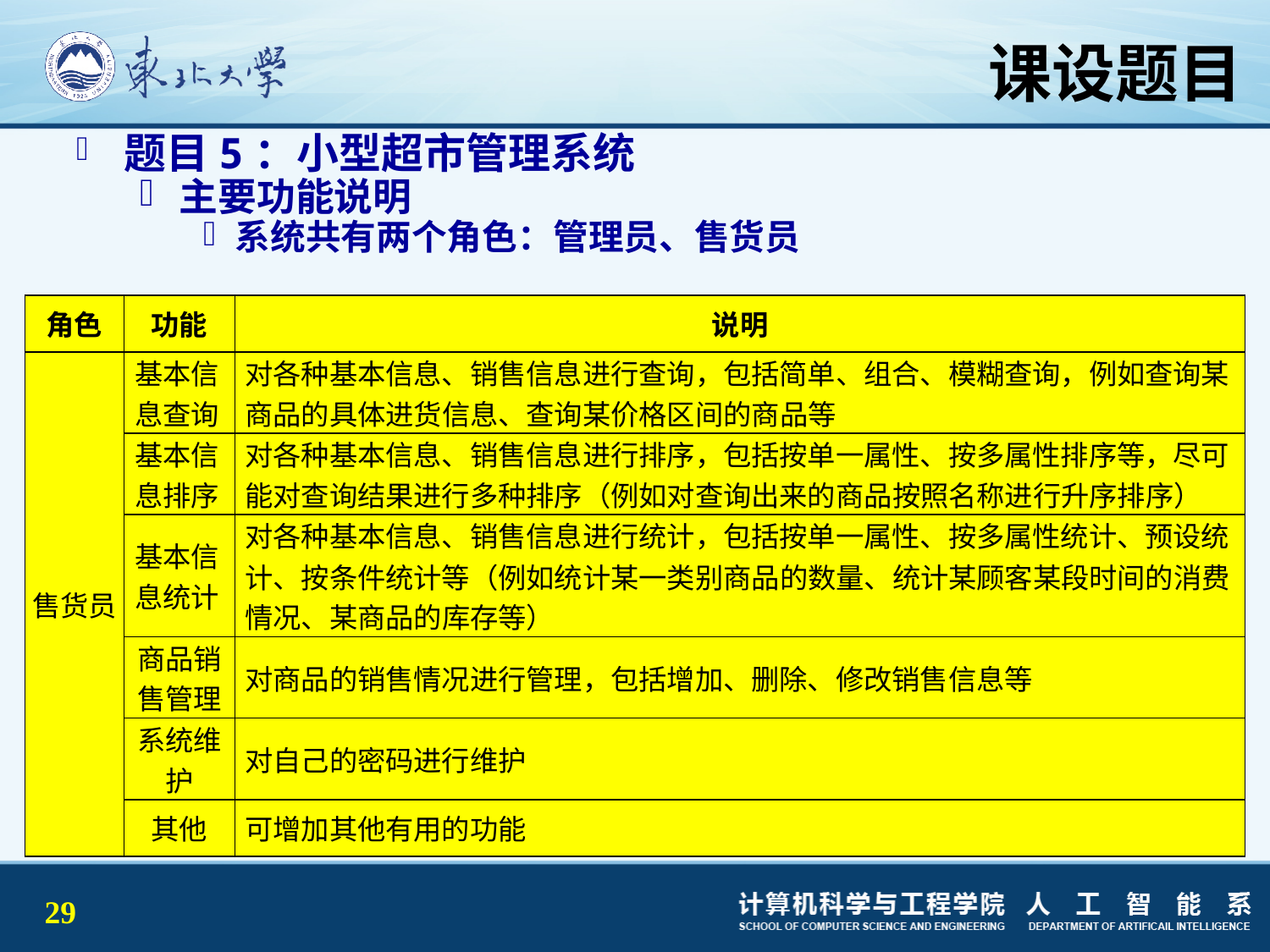

# 课设题目
题目5：小型超市管理系统
主要功能说明
系统共有两个角色：管理员、售货员

| 角色 | 功能 | 说明 |
| --- | --- | --- |
| 售货员 | 基本信息查询 | 对各种基本信息、销售信息进行查询，包括简单、组合、模糊查询，例如查询某商品的具体进货信息、查询某价格区间的商品等 |
|  | 基本信息排序 | 对各种基本信息、销售信息进行排序，包括按单一属性、按多属性排序等，尽可能对查询结果进行多种排序（例如对查询出来的商品按照名称进行升序排序） |
|  | 基本信息统计 | 对各种基本信息、销售信息进行统计，包括按单一属性、按多属性统计、预设统计、按条件统计等（例如统计某一类别商品的数量、统计某顾客某段时间的消费情况、某商品的库存等） |
|  | 商品销售管理 | 对商品的销售情况进行管理，包括增加、删除、修改销售信息等 |
|  | 系统维护 | 对自己的密码进行维护 |
|  | 其他 | 可增加其他有用的功能 |